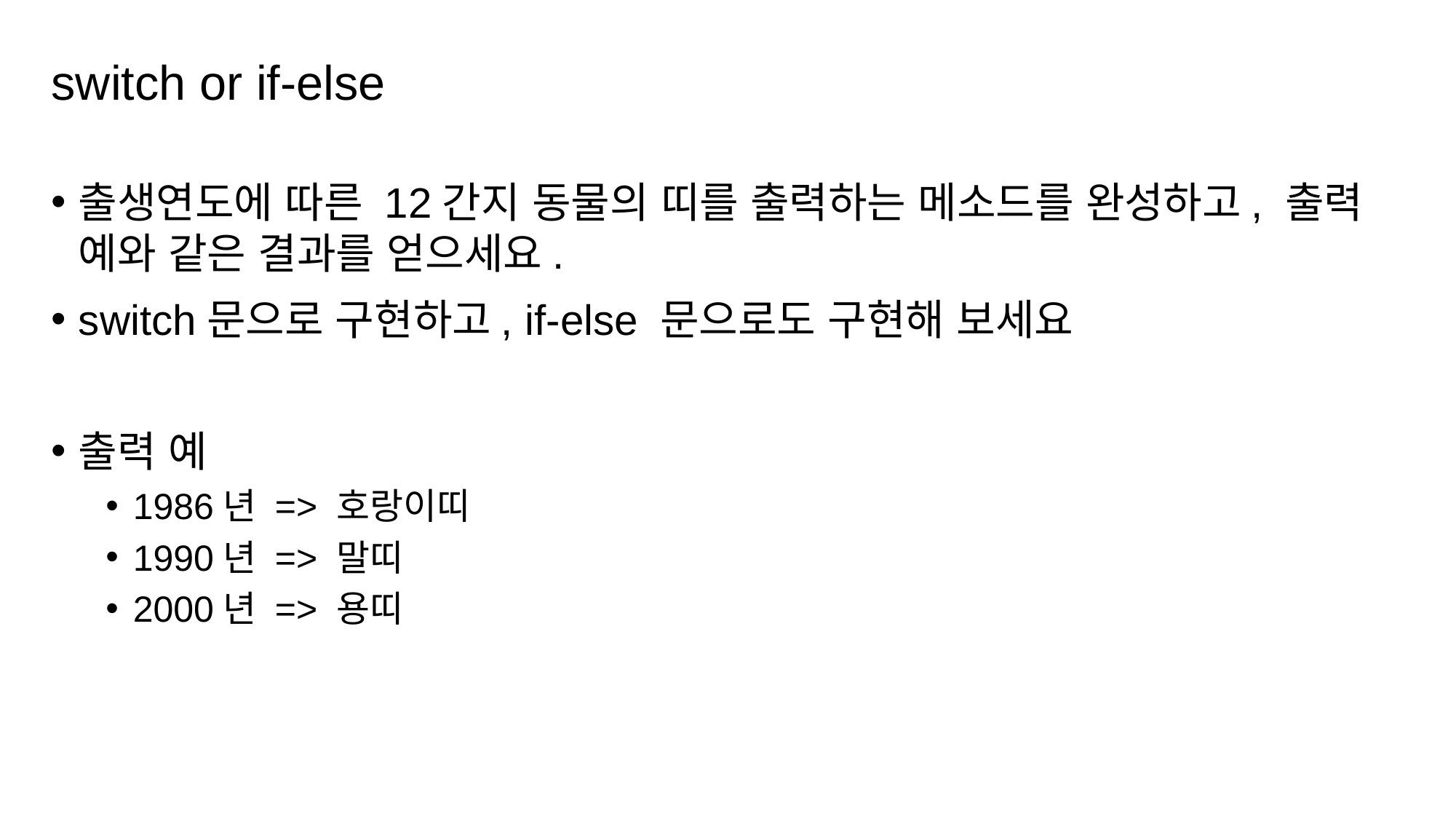

# switch or if-else
출생연도에 따른 12간지 동물의 띠를 출력하는 메소드를 완성하고, 출력 예와 같은 결과를 얻으세요.
switch문으로 구현하고, if-else 문으로도 구현해 보세요

출력 예
1986년 => 호랑이띠
1990년 => 말띠
2000년 => 용띠